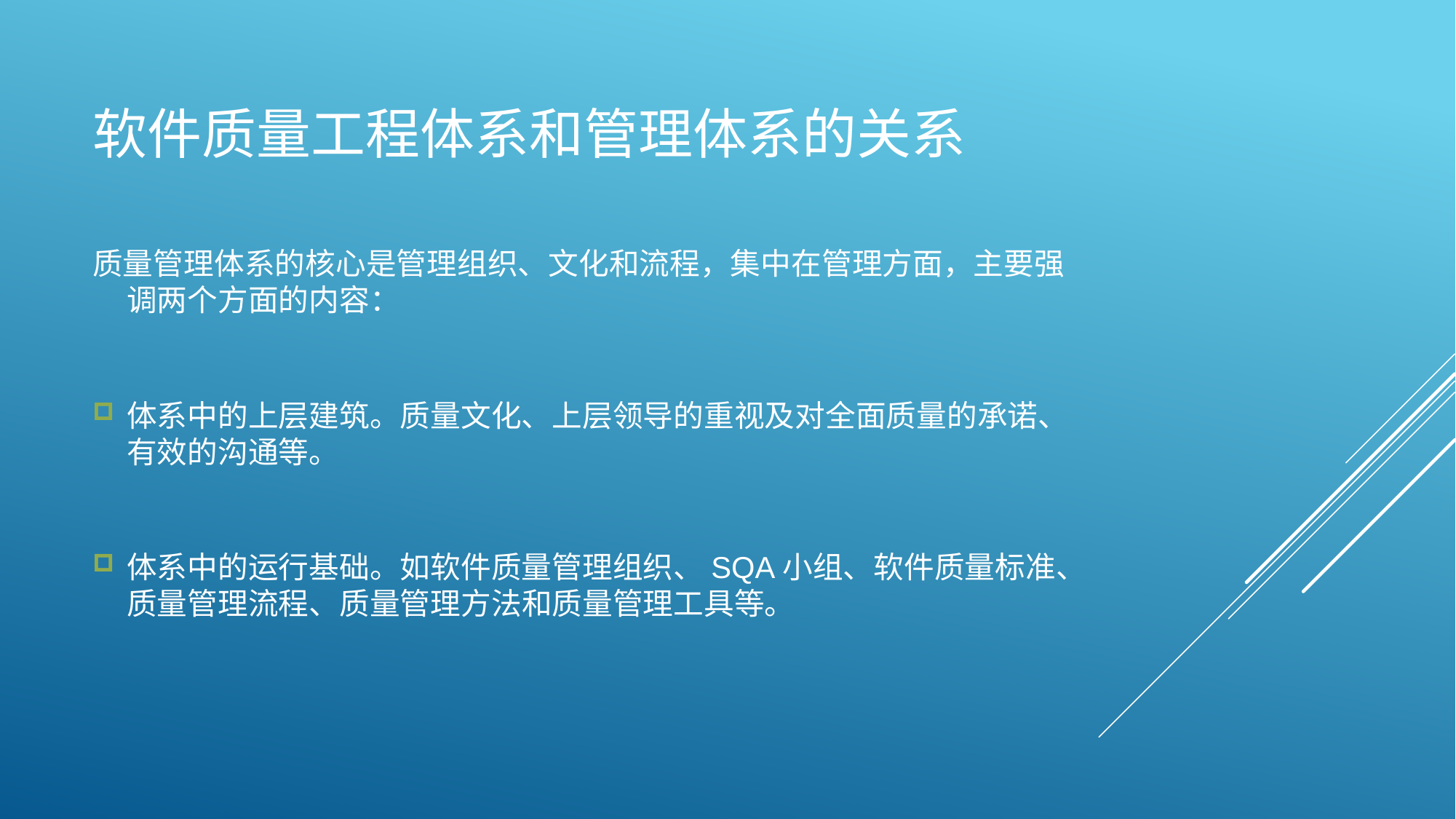

# 软件质量工程体系和管理体系的关系
质量管理体系的核心是管理组织、文化和流程，集中在管理方面，主要强调两个方面的内容：

体系中的上层建筑。质量文化、上层领导的重视及对全面质量的承诺、有效的沟通等。

体系中的运行基础。如软件质量管理组织、SQA小组、软件质量标准、质量管理流程、质量管理方法和质量管理工具等。